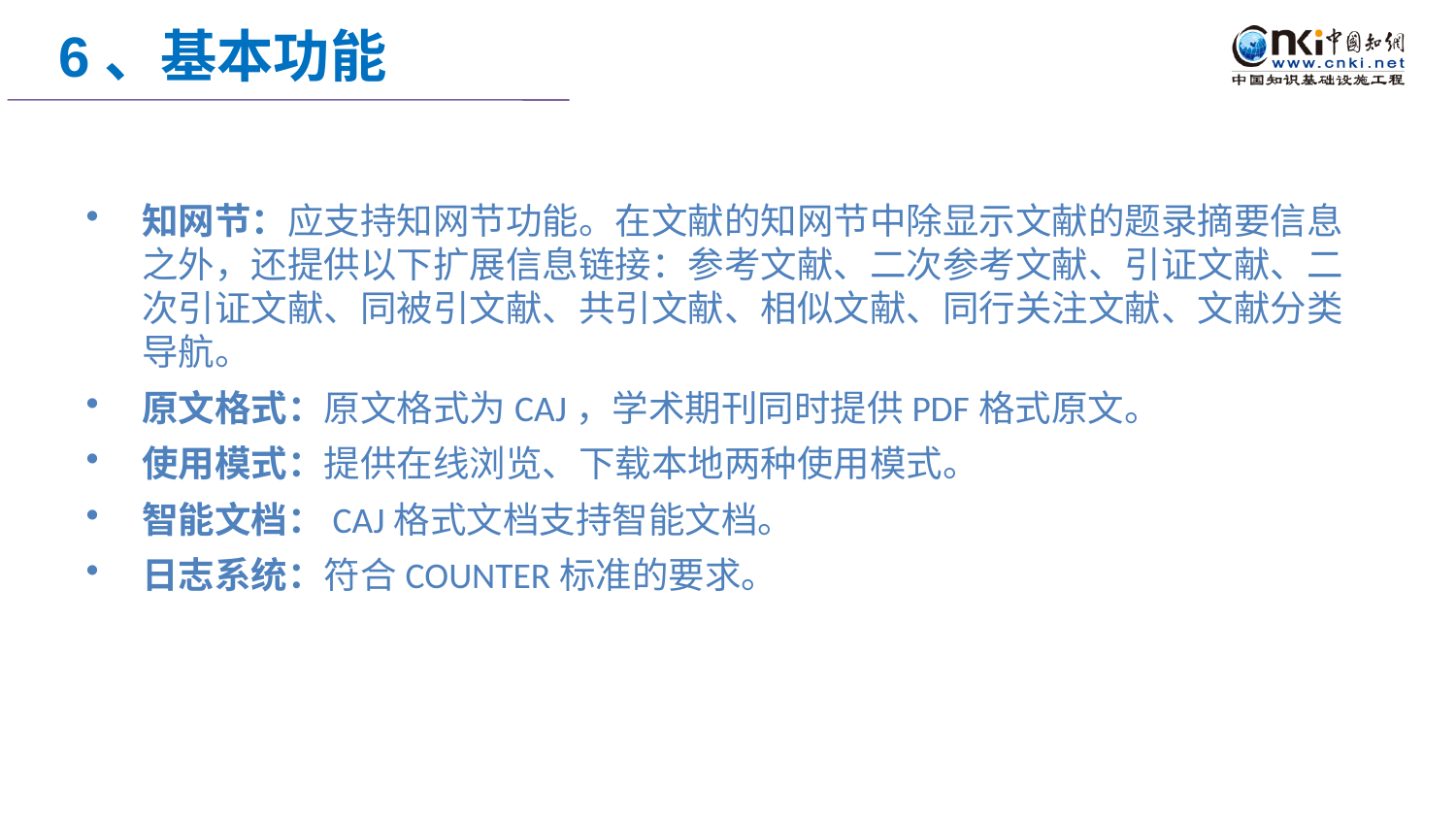

6、基本功能
知网节：应支持知网节功能。在文献的知网节中除显示文献的题录摘要信息之外，还提供以下扩展信息链接：参考文献、二次参考文献、引证文献、二次引证文献、同被引文献、共引文献、相似文献、同行关注文献、文献分类导航。
原文格式：原文格式为CAJ，学术期刊同时提供PDF格式原文。
使用模式：提供在线浏览、下载本地两种使用模式。
智能文档：CAJ格式文档支持智能文档。
日志系统：符合COUNTER标准的要求。